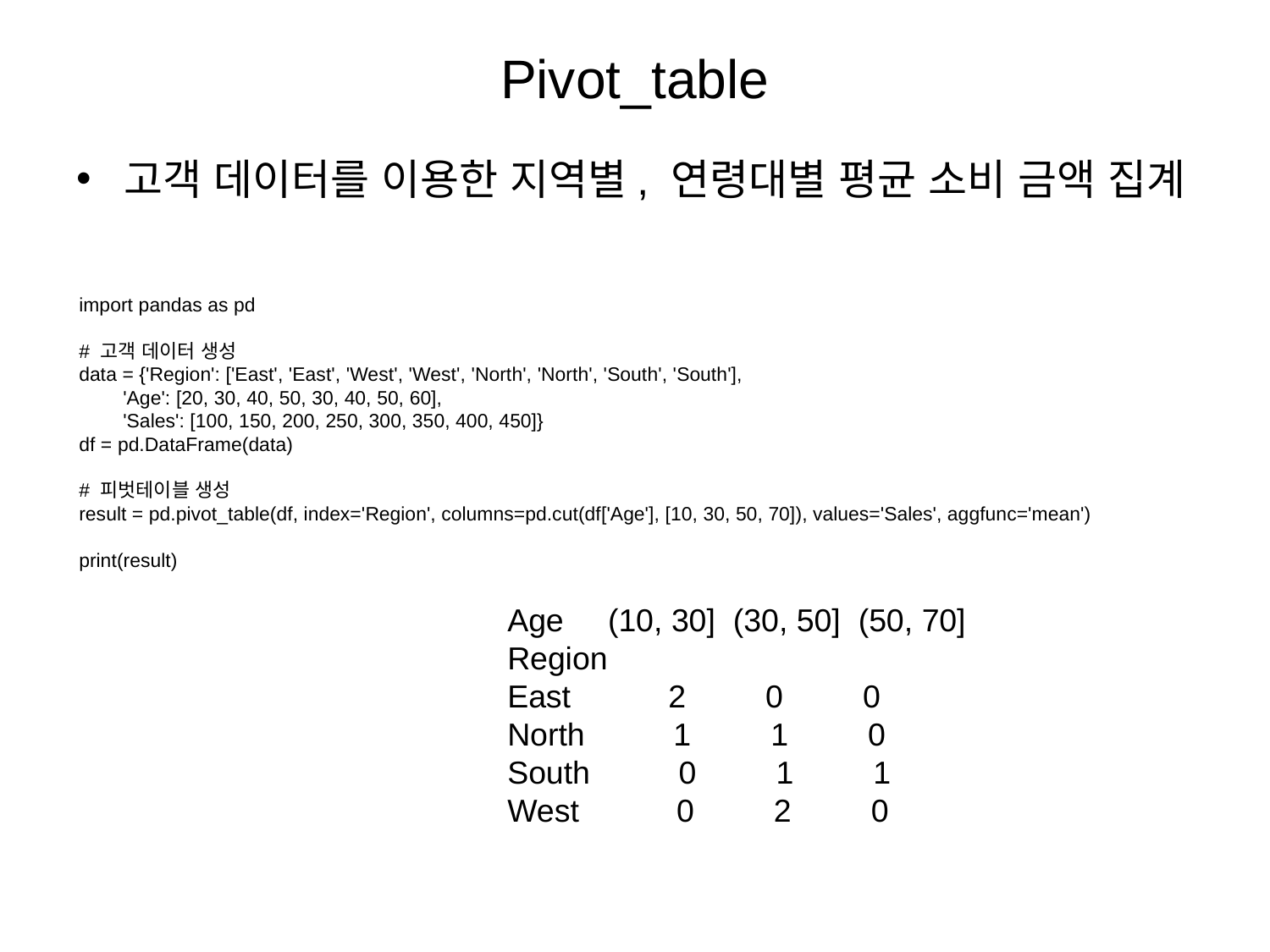

# Pivot_table
고객 데이터를 이용한 지역별, 연령대별 평균 소비 금액 집계
import pandas as pd

# 고객 데이터 생성
data = {'Region': ['East', 'East', 'West', 'West', 'North', 'North', 'South', 'South'],
        'Age': [20, 30, 40, 50, 30, 40, 50, 60],
        'Sales': [100, 150, 200, 250, 300, 350, 400, 450]}
df = pd.DataFrame(data)

# 피벗테이블 생성
result = pd.pivot_table(df, index='Region', columns=pd.cut(df['Age'], [10, 30, 50, 70]), values='Sales', aggfunc='mean')

print(result)
Age     (10, 30]  (30, 50]  (50, 70]
Region
East           2         0         0
North          1         1         0
South          0         1         1
West           0         2         0